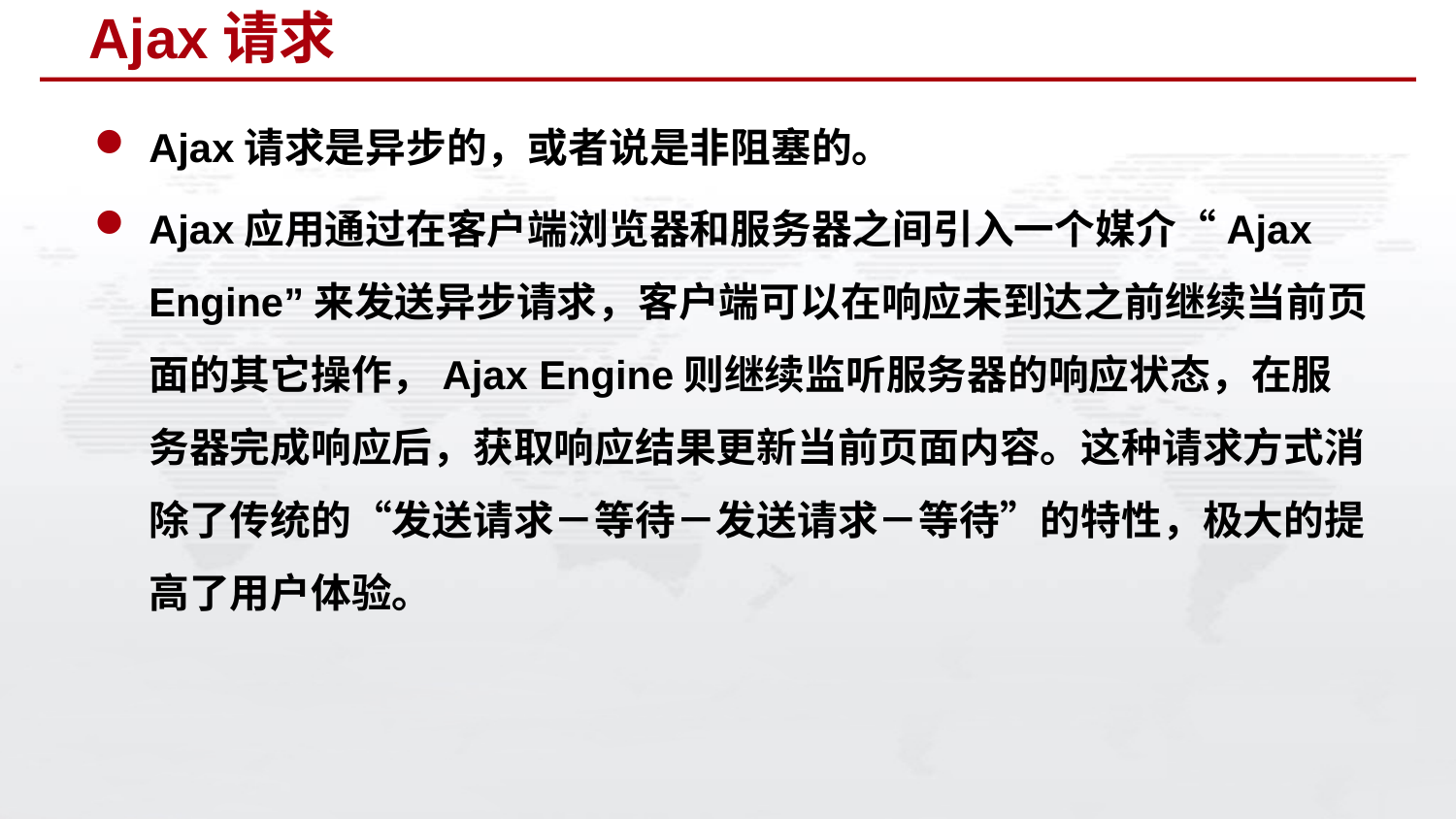

# Ajax请求
Ajax请求是异步的，或者说是非阻塞的。
Ajax应用通过在客户端浏览器和服务器之间引入一个媒介“Ajax Engine”来发送异步请求，客户端可以在响应未到达之前继续当前页面的其它操作，Ajax Engine则继续监听服务器的响应状态，在服务器完成响应后，获取响应结果更新当前页面内容。这种请求方式消除了传统的“发送请求－等待－发送请求－等待”的特性，极大的提高了用户体验。